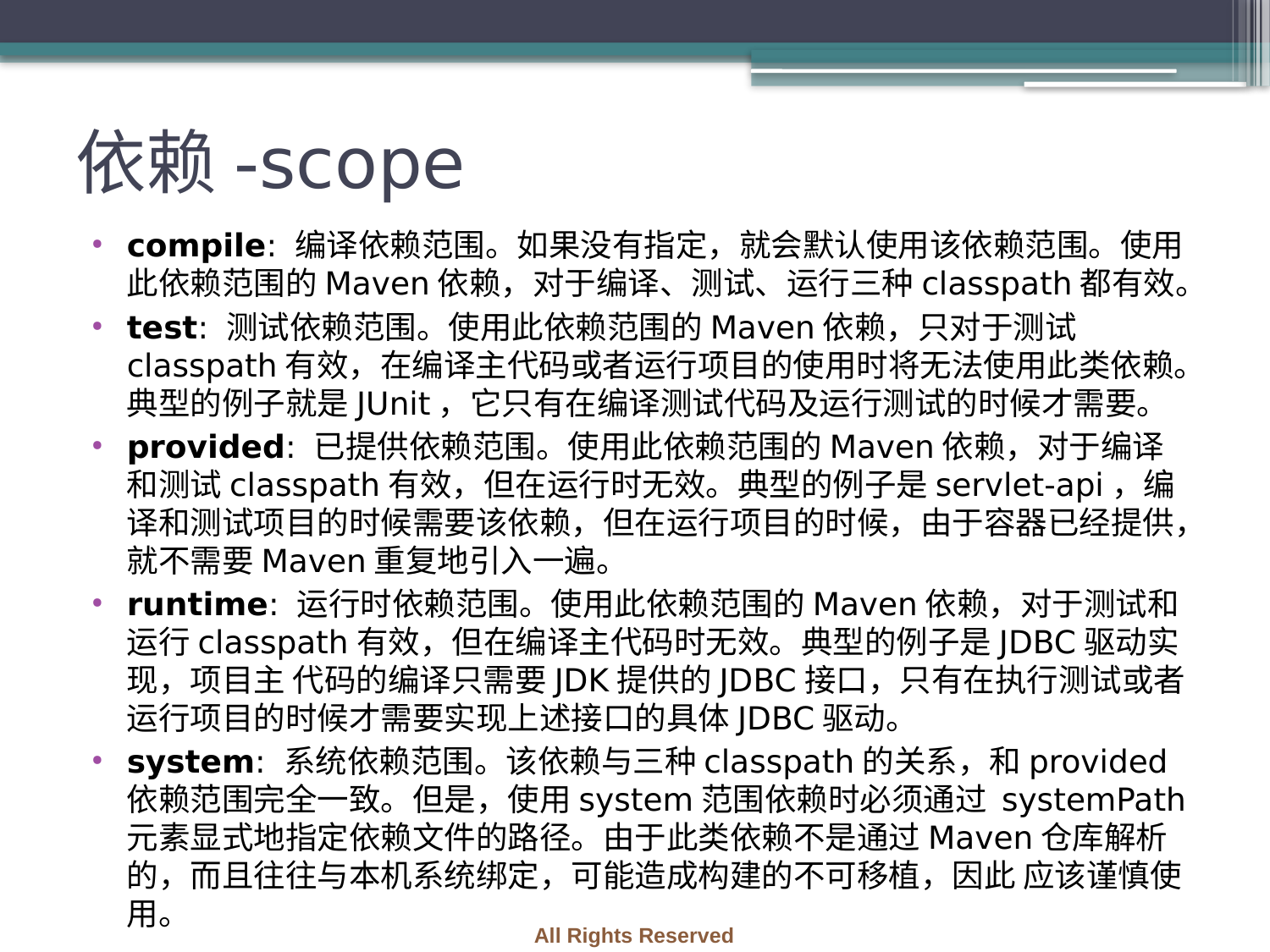

# 依赖-scope
compile: 编译依赖范围。如果没有指定，就会默认使用该依赖范围。使用此依赖范围的Maven依赖，对于编译、测试、运行三种classpath都有效。
test: 测试依赖范围。使用此依赖范围的Maven依赖，只对于测试classpath有效，在编译主代码或者运行项目的使用时将无法使用此类依赖。典型的例子就是JUnit，它只有在编译测试代码及运行测试的时候才需要。
provided: 已提供依赖范围。使用此依赖范围的Maven依赖，对于编译和测试classpath有效，但在运行时无效。典型的例子是servlet-api，编译和测试项目的时候需要该依赖，但在运行项目的时候，由于容器已经提供，就不需要Maven重复地引入一遍。
runtime: 运行时依赖范围。使用此依赖范围的Maven依赖，对于测试和运行classpath有效，但在编译主代码时无效。典型的例子是JDBC驱动实现，项目主 代码的编译只需要JDK提供的JDBC接口，只有在执行测试或者运行项目的时候才需要实现上述接口的具体JDBC驱动。
system: 系统依赖范围。该依赖与三种classpath的关系，和provided依赖范围完全一致。但是，使用system范围依赖时必须通过 systemPath元素显式地指定依赖文件的路径。由于此类依赖不是通过Maven仓库解析的，而且往往与本机系统绑定，可能造成构建的不可移植，因此 应该谨慎使用。